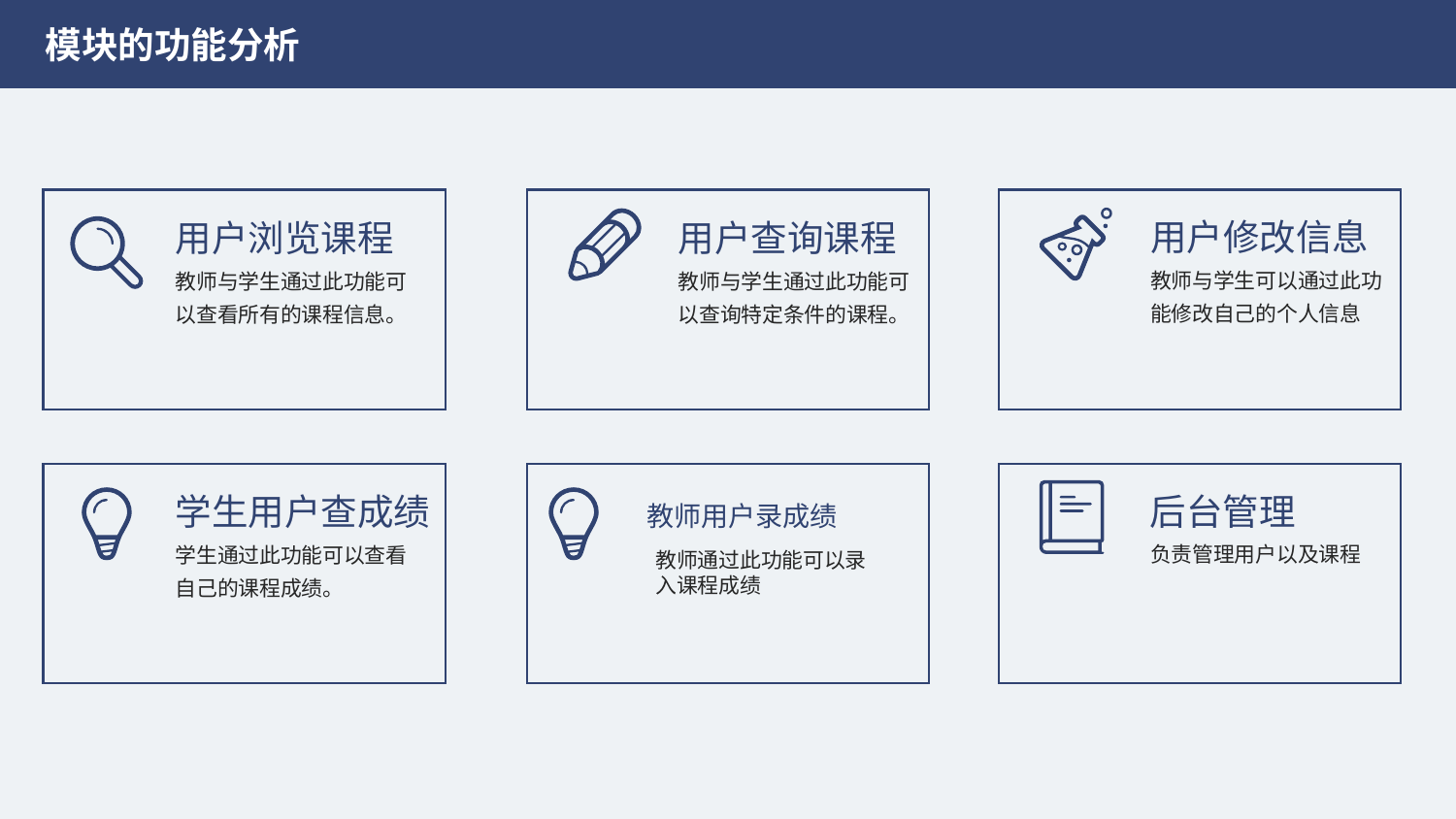

模块的功能分析

用户修改信息

用户浏览课程
用户查询课程

教师与学生可以通过此功能修改自己的个人信息
教师与学生通过此功能可以查看所有的课程信息。
教师与学生通过此功能可以查询特定条件的课程。

后台管理
学生用户查成绩

教师用户录成绩
负责管理用户以及课程
学生通过此功能可以查看自己的课程成绩。
教师通过此功能可以录入课程成绩